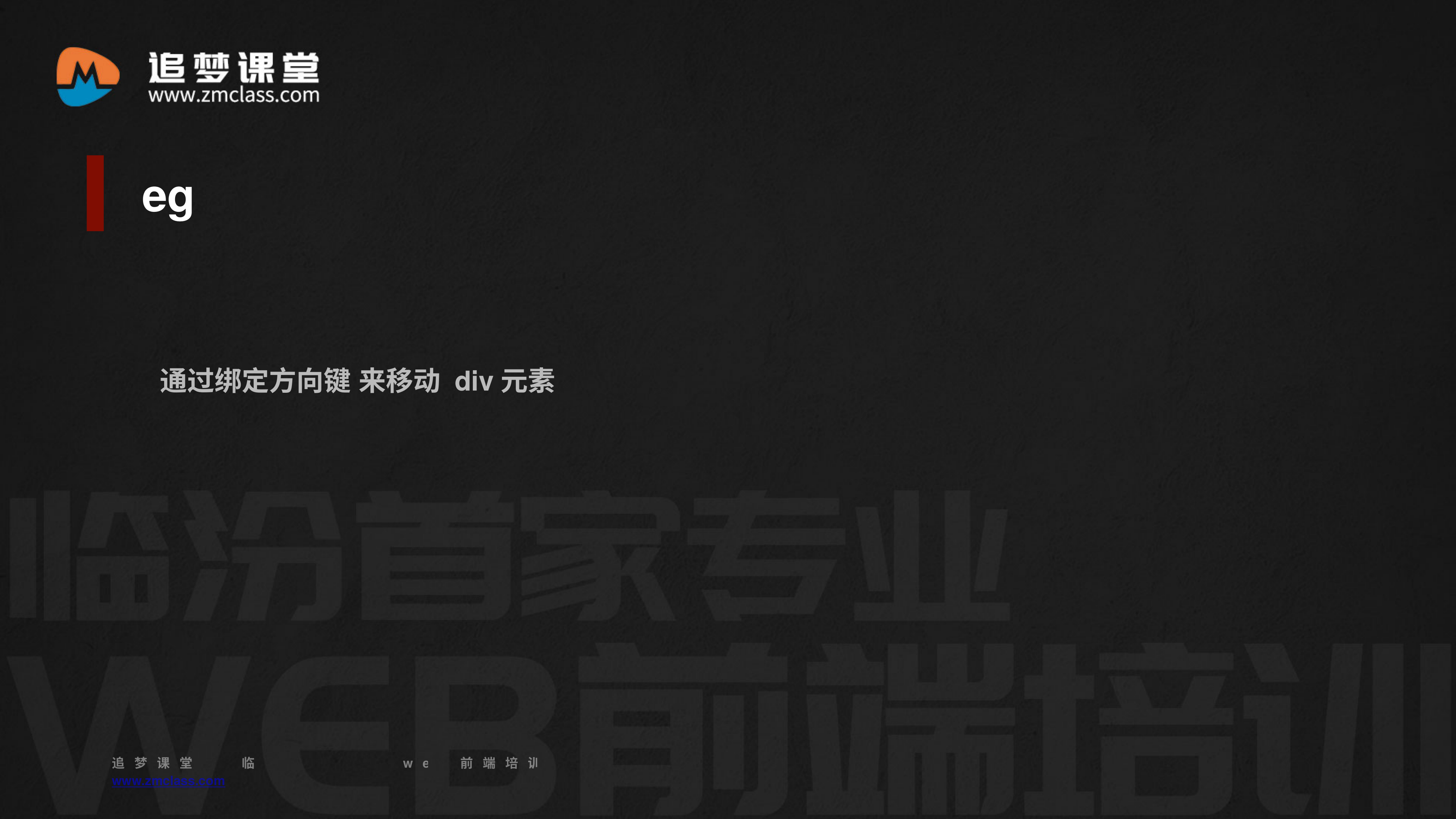

eg
通过绑定方向键 来移动 div元素
追梦课堂   临汾首家专业的web前端培训机构                                                          www.zmclass.com
15